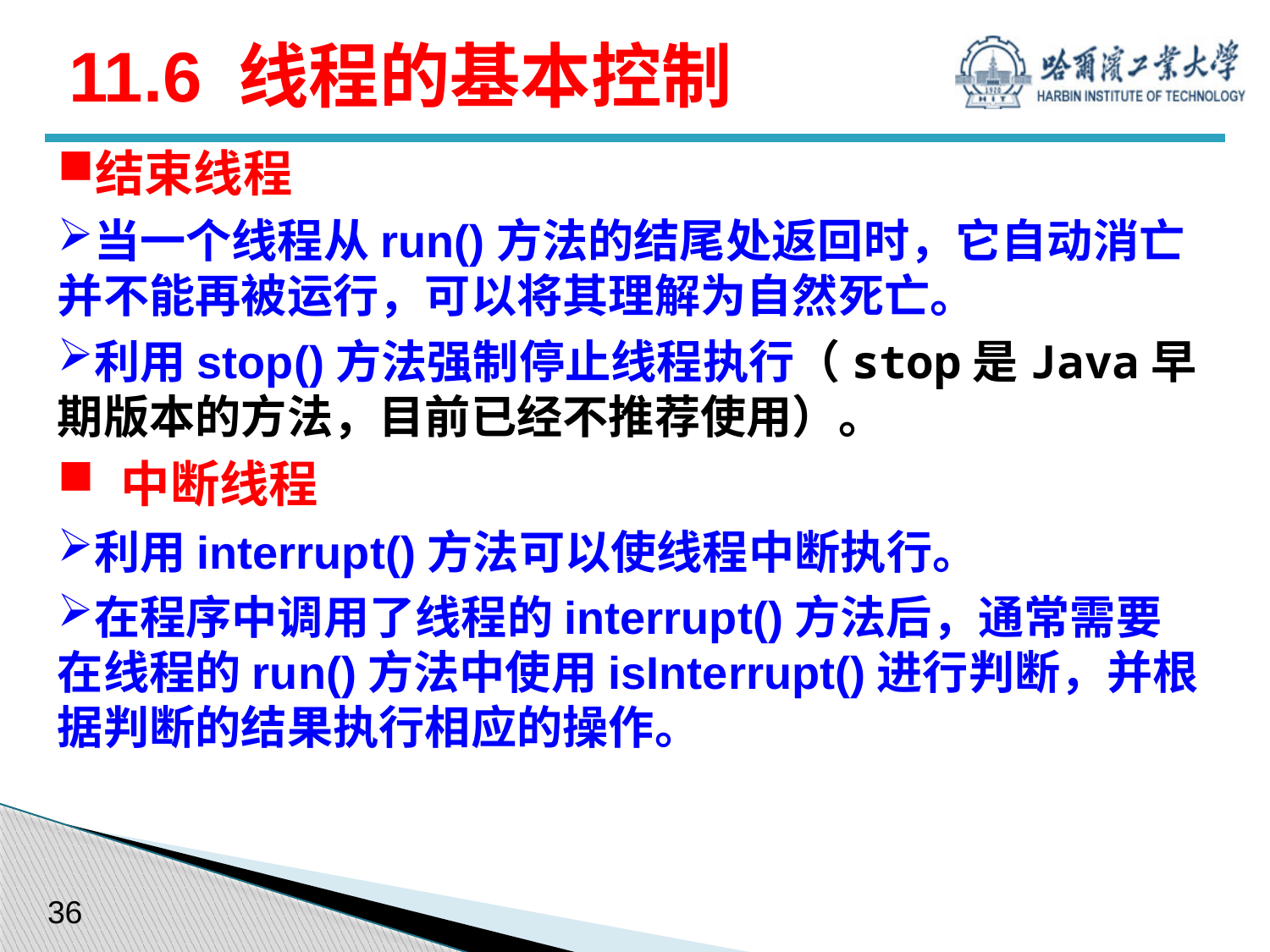

# 11.6 线程的基本控制
结束线程
当一个线程从run()方法的结尾处返回时，它自动消亡并不能再被运行，可以将其理解为自然死亡。
利用stop()方法强制停止线程执行（stop是Java早期版本的方法，目前已经不推荐使用）。
中断线程
利用interrupt()方法可以使线程中断执行。
在程序中调用了线程的interrupt()方法后，通常需要在线程的run()方法中使用isInterrupt()进行判断，并根据判断的结果执行相应的操作。